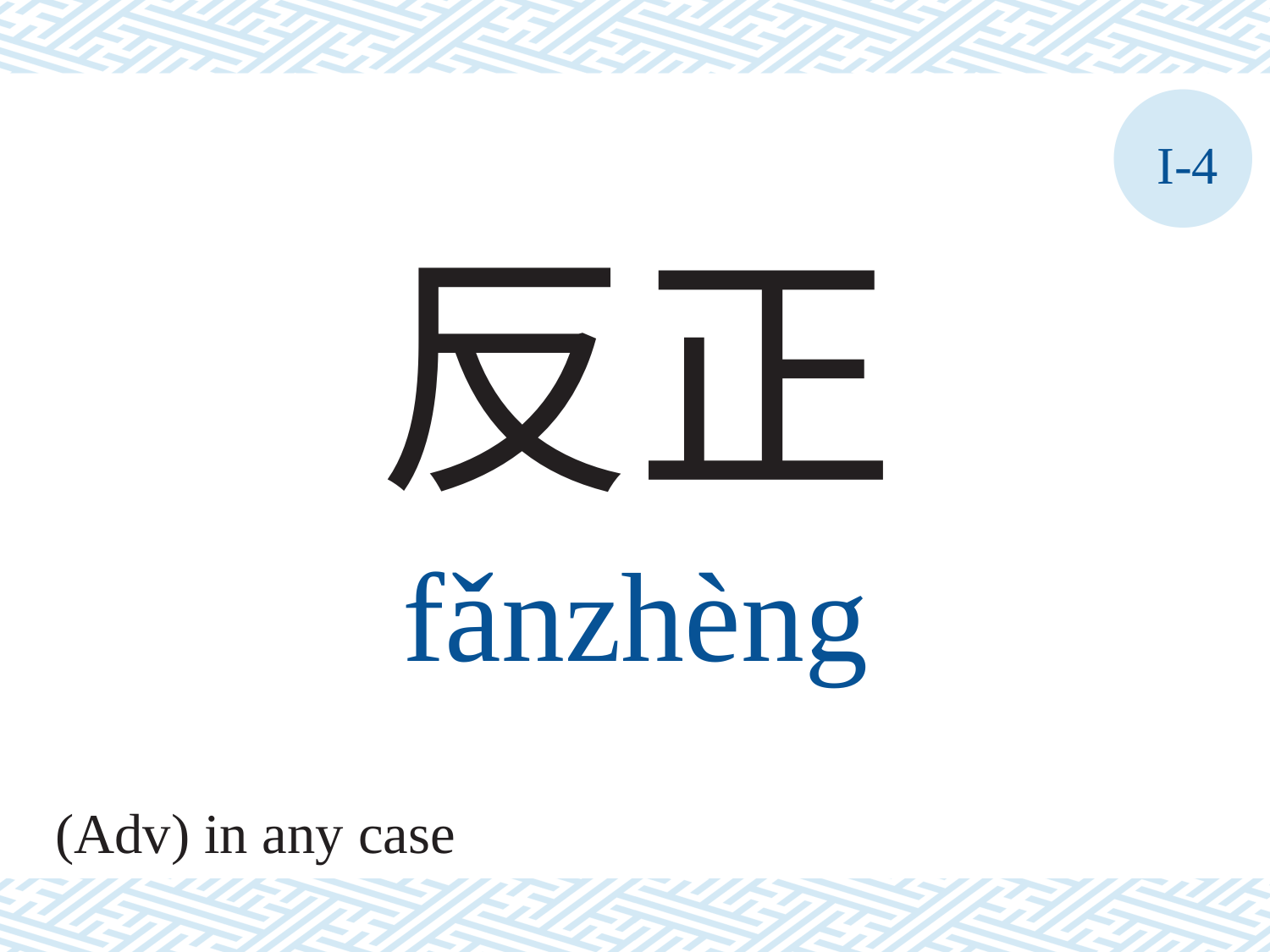

I-4
反正
fǎnzhèng
(Adv) in any case